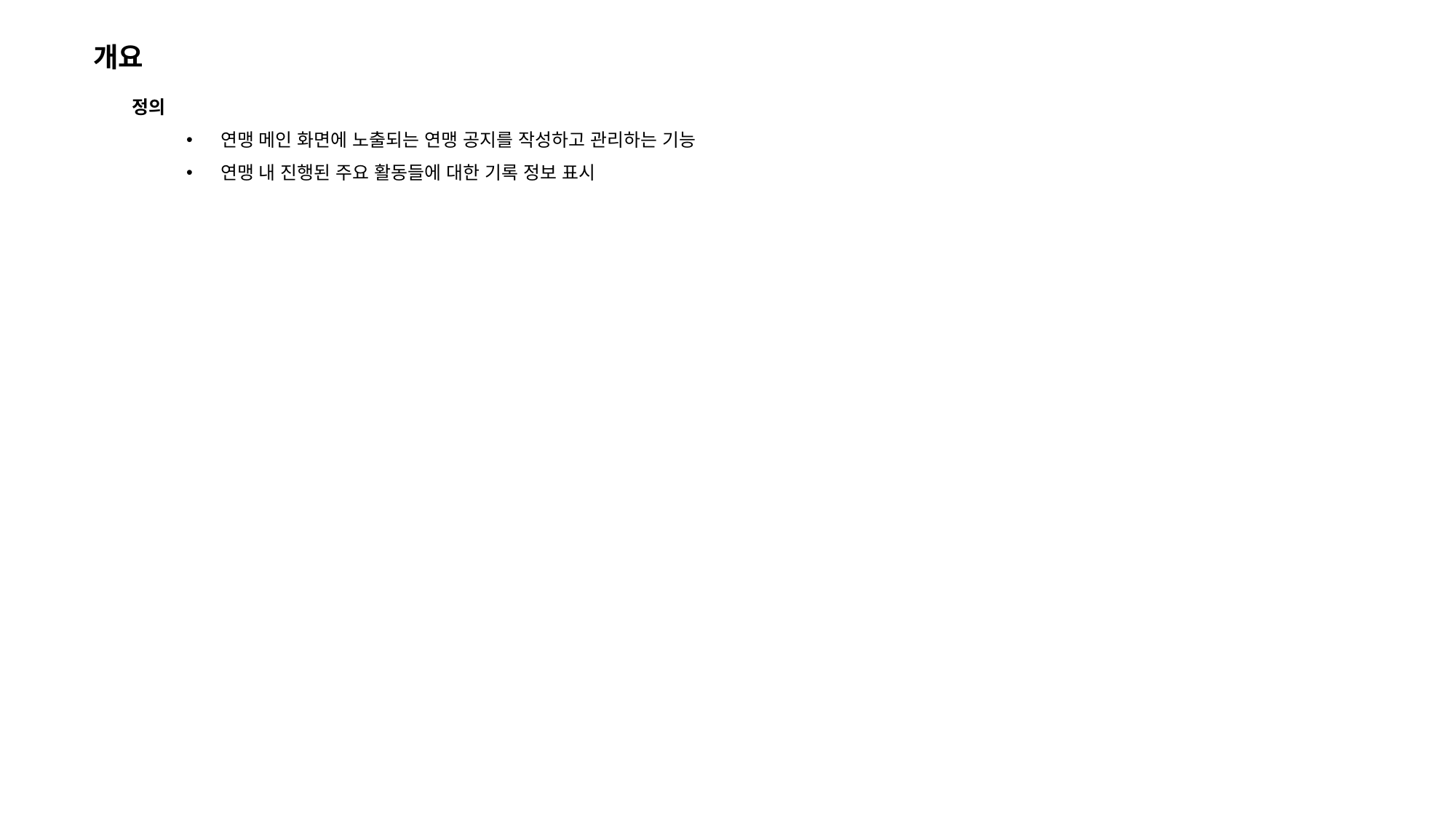

개요
정의
연맹 메인 화면에 노출되는 연맹 공지를 작성하고 관리하는 기능
연맹 내 진행된 주요 활동들에 대한 기록 정보 표시